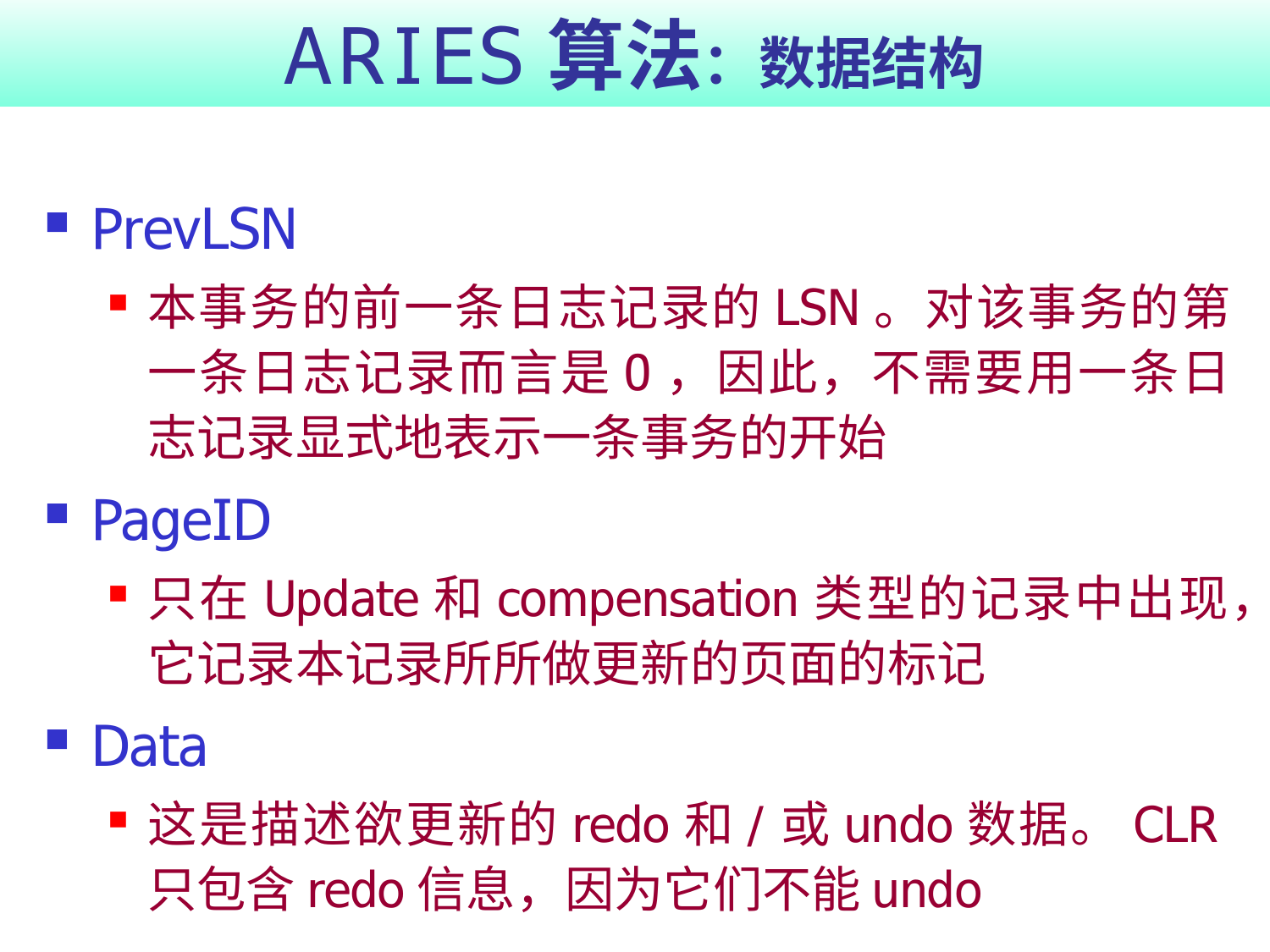

# ARIES算法：数据结构
PrevLSN
本事务的前一条日志记录的LSN。对该事务的第一条日志记录而言是0，因此，不需要用一条日志记录显式地表示一条事务的开始
PageID
只在Update和compensation类型的记录中出现，它记录本记录所所做更新的页面的标记
Data
这是描述欲更新的redo和/或undo数据。CLR只包含redo信息，因为它们不能undo